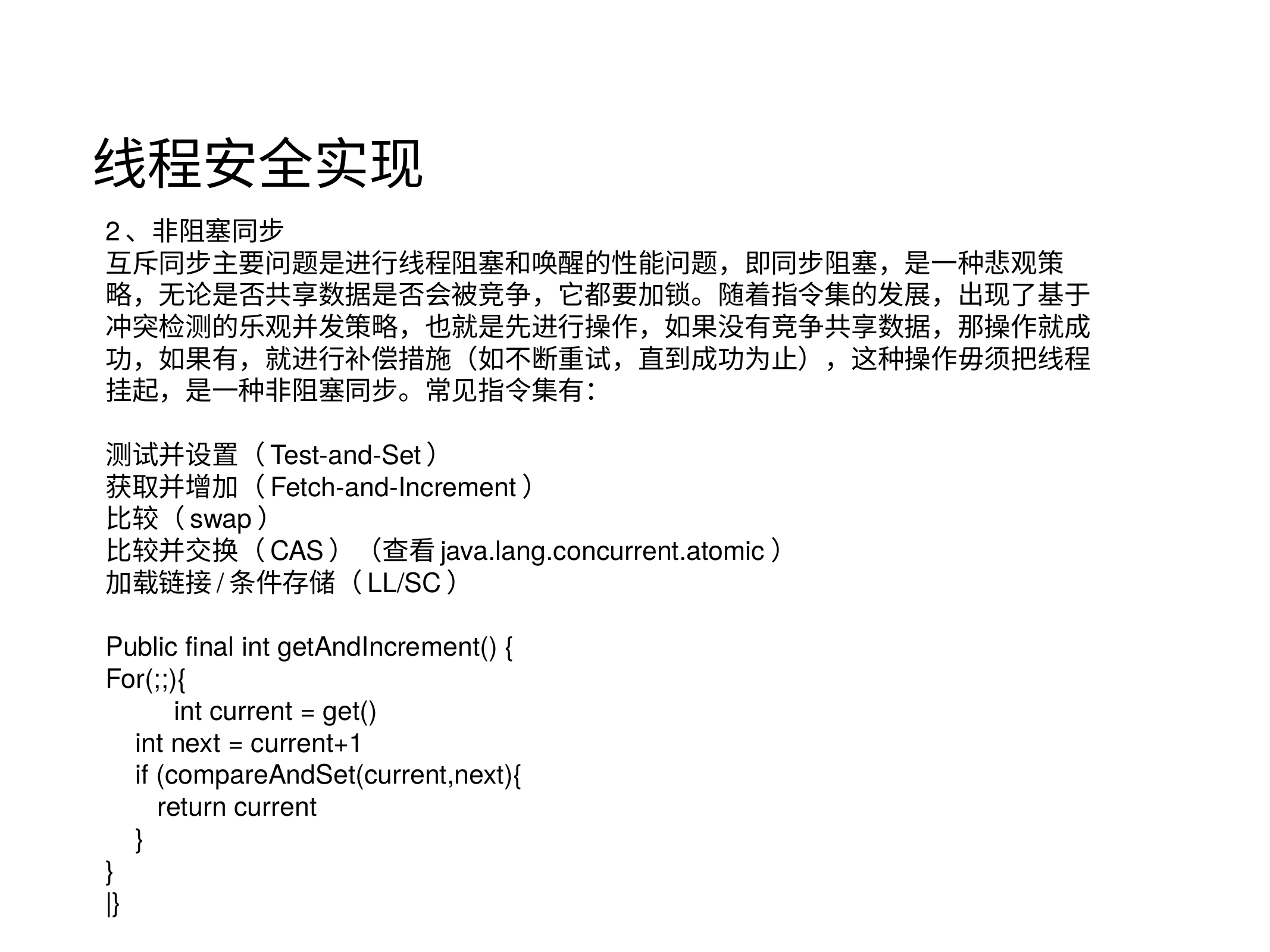

# 线程安全实现
2、非阻塞同步
互斥同步主要问题是进行线程阻塞和唤醒的性能问题，即同步阻塞，是一种悲观策略，无论是否共享数据是否会被竞争，它都要加锁。随着指令集的发展，出现了基于冲突检测的乐观并发策略，也就是先进行操作，如果没有竞争共享数据，那操作就成功，如果有，就进行补偿措施（如不断重试，直到成功为止），这种操作毋须把线程挂起，是一种非阻塞同步。常见指令集有：

测试并设置（Test-and-Set）
获取并增加（Fetch-and-Increment）
比较（swap）
比较并交换（CAS）（查看java.lang.concurrent.atomic）
加载链接/条件存储（LL/SC）

Public final int getAndIncrement() {
For(;;){
	int current = get()
    int next = current+1
    if (compareAndSet(current,next){
       return current
    }
}
|}